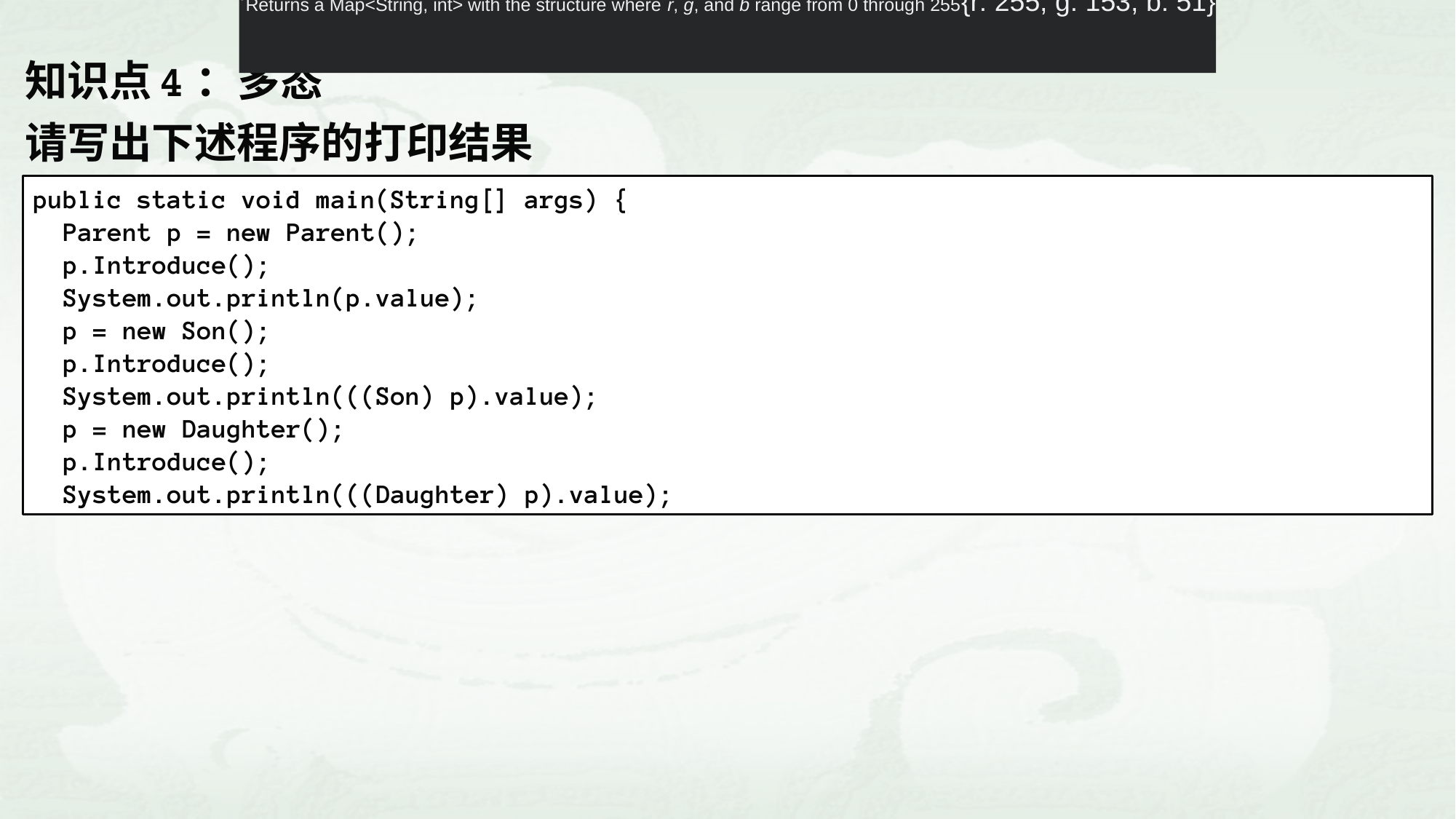

Returns a Map<String, int> with the structure where r, g, and b range from 0 through 255{r: 255, g: 153, b: 51}

知识点4：多态
请写出下述程序的打印结果
public static void main(String[] args) {
  Parent p = new Parent();
  p.Introduce();
  System.out.println(p.value);
  p = new Son();
  p.Introduce();
  System.out.println(((Son) p).value);
  p = new Daughter();
  p.Introduce();
  System.out.println(((Daughter) p).value);